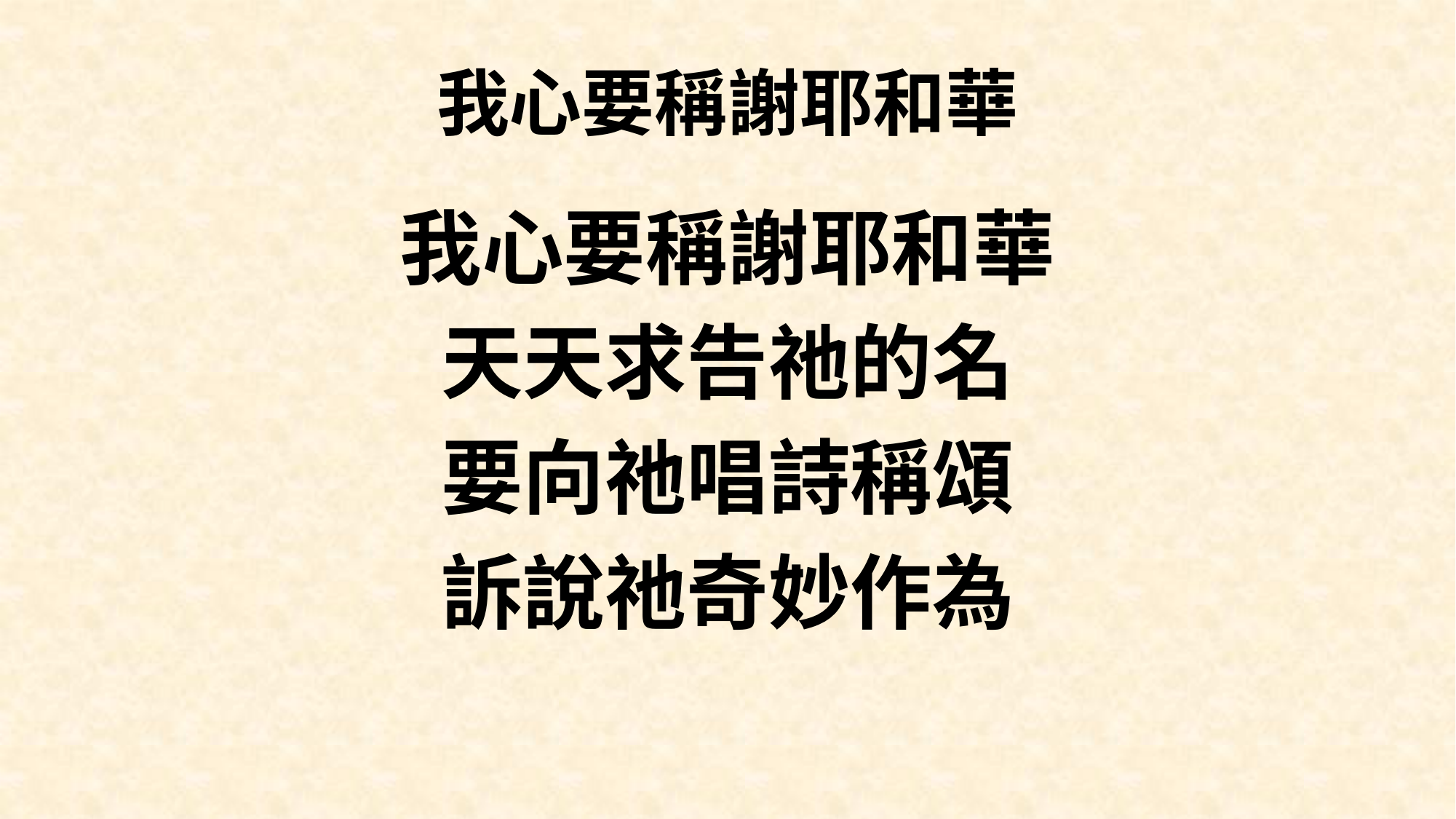

# 我心要稱謝耶和華
我心要稱謝耶和華
天天求告祂的名
要向祂唱詩稱頌
訴說祂奇妙作為